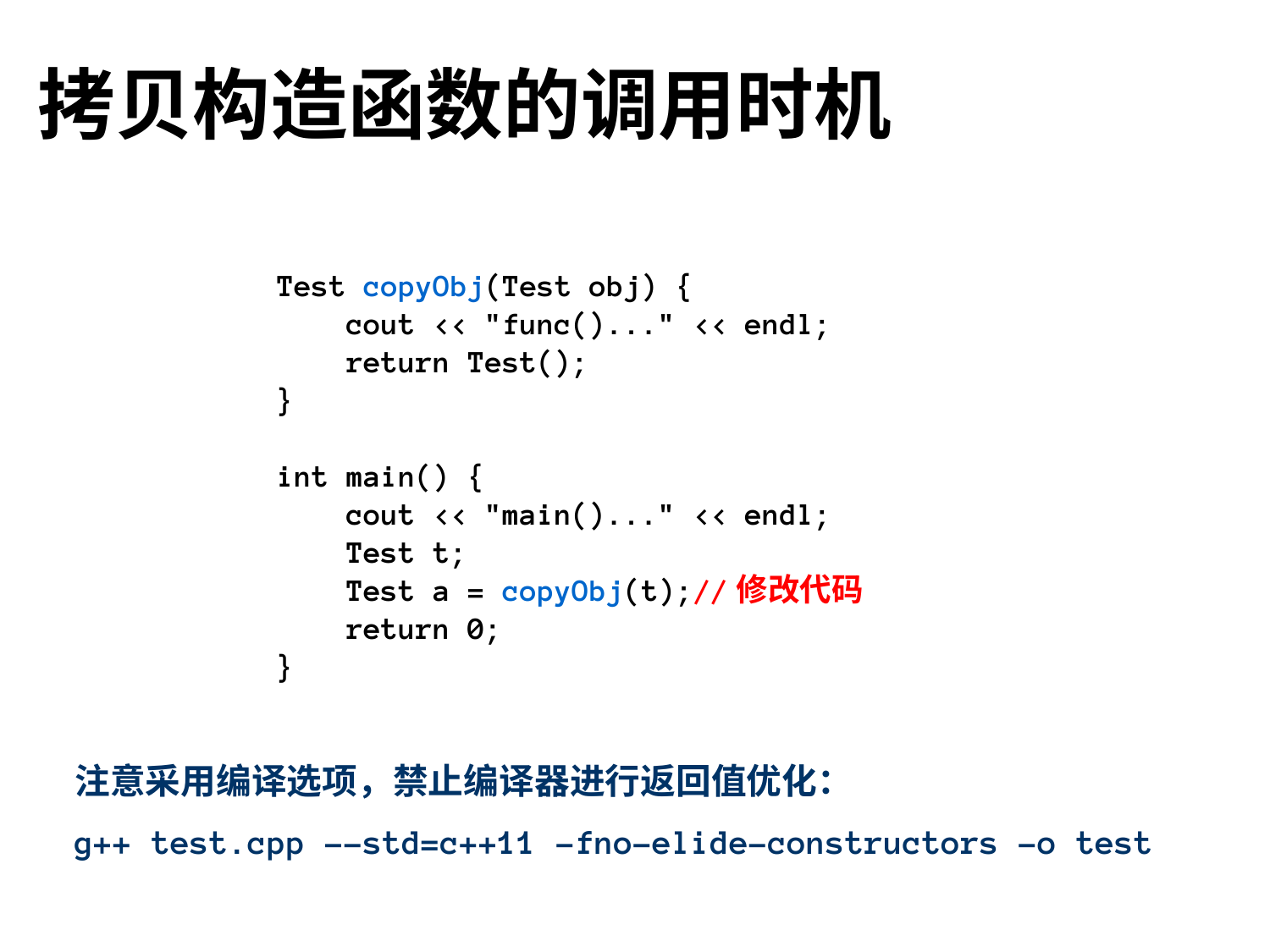

# 拷贝构造函数的调用时机
Test copyObj(Test obj) {
    cout << "func()..." << endl;
    return Test();
}

int main() {
    cout << "main()..." << endl;
    Test t;
    Test a = copyObj(t);//修改代码
    return 0;
}
注意采用编译选项，禁止编译器进行返回值优化：
g++ test.cpp --std=c++11 -fno-elide-constructors –o test
15